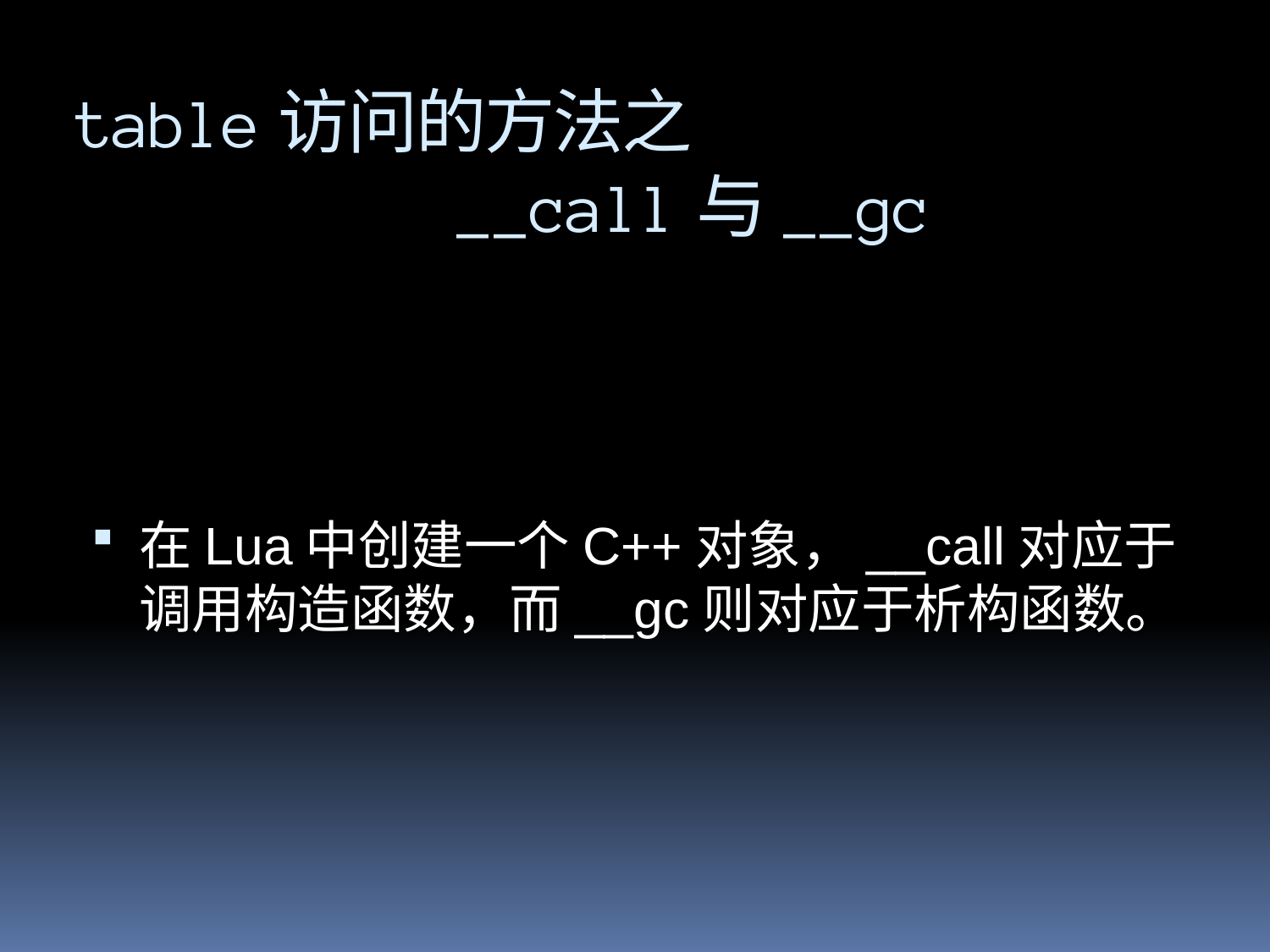

table访问的方法之
			__call与__gc

在Lua中创建一个C++对象，__call对应于调用构造函数，而__gc则对应于析构函数。